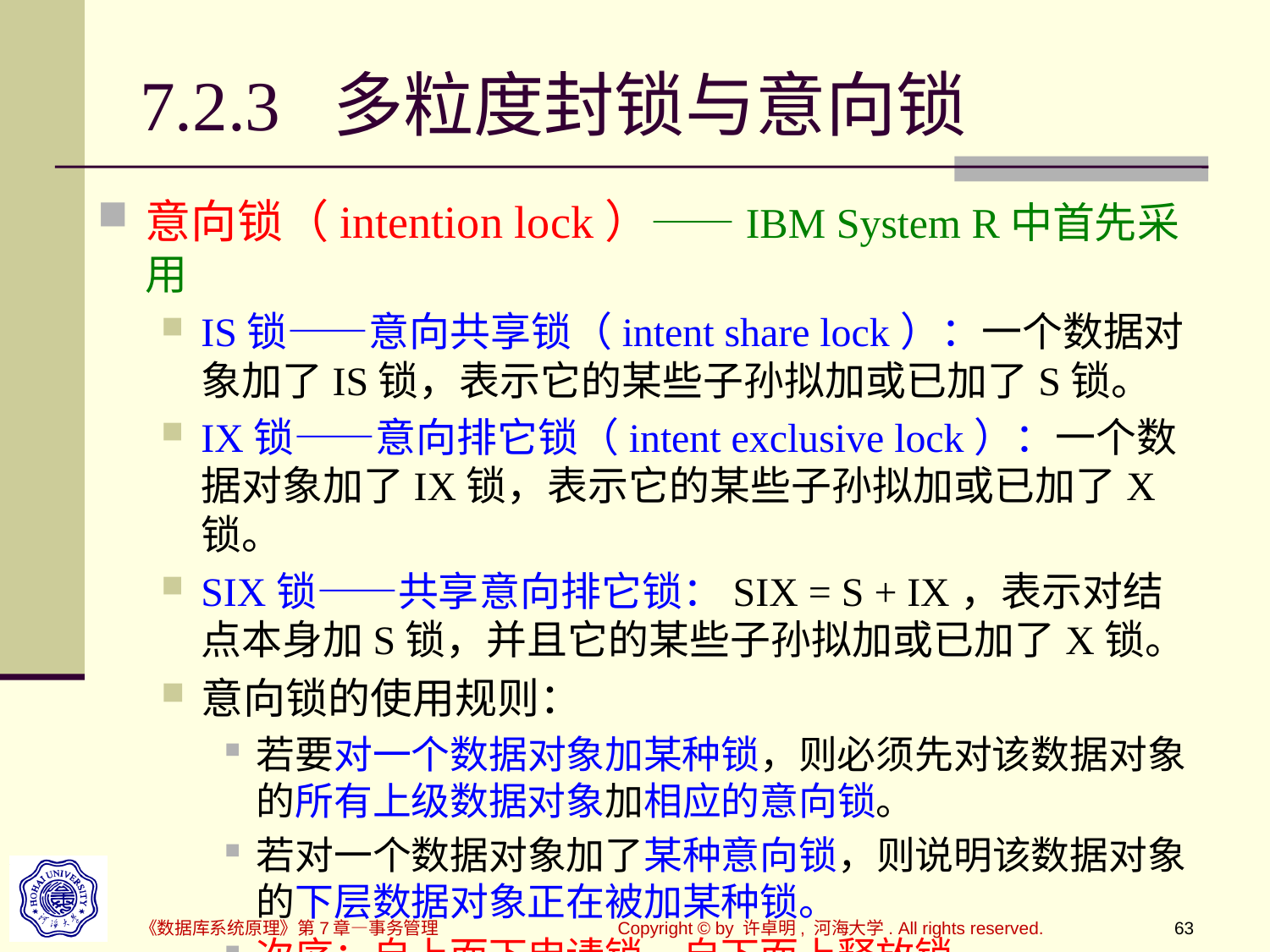

# 7.2.3  多粒度封锁与意向锁
意向锁（intention lock）——IBM System R中首先采用
IS锁——意向共享锁（intent share lock）：一个数据对象加了IS锁，表示它的某些子孙拟加或已加了S锁。
IX锁——意向排它锁（intent exclusive lock）：一个数据对象加了IX锁，表示它的某些子孙拟加或已加了X锁。
SIX锁——共享意向排它锁：SIX = S + IX，表示对结点本身加S锁，并且它的某些子孙拟加或已加了X锁。
意向锁的使用规则：
若要对一个数据对象加某种锁，则必须先对该数据对象的所有上级数据对象加相应的意向锁。
若对一个数据对象加了某种意向锁，则说明该数据对象的下层数据对象正在被加某种锁。
次序：自上而下申请锁，自下而上释放锁。
《数据库系统原理》第7章—事务管理
Copyright © by 许卓明, 河海大学. All rights reserved.
63